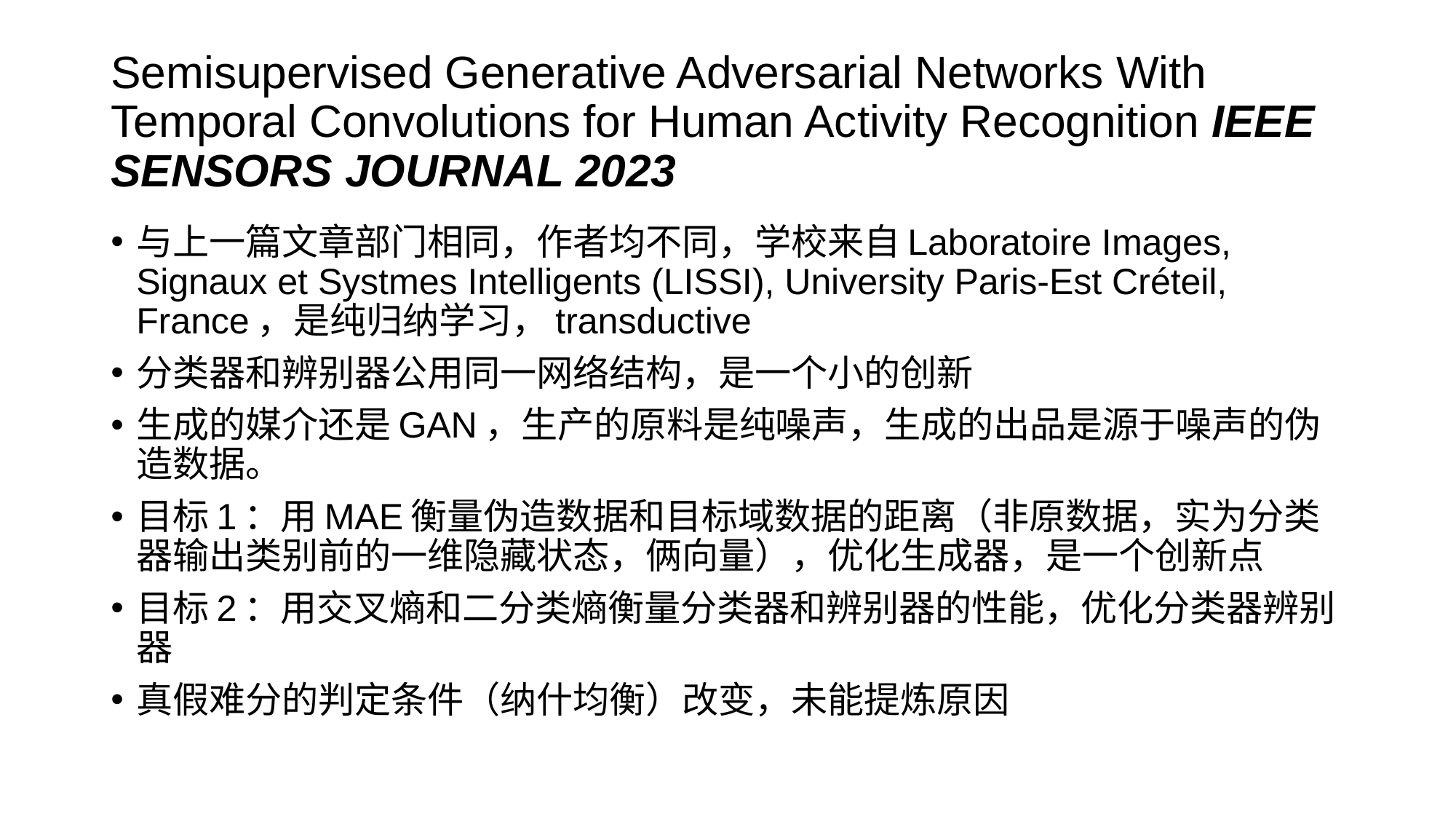

# Semisupervised Generative Adversarial Networks With Temporal Convolutions for Human Activity Recognition IEEE SENSORS JOURNAL 2023
与上一篇文章部门相同，作者均不同，学校来自Laboratoire Images, Signaux et Systmes Intelligents (LISSI), University Paris-Est Créteil, France，是纯归纳学习，transductive
分类器和辨别器公用同一网络结构，是一个小的创新
生成的媒介还是GAN，生产的原料是纯噪声，生成的出品是源于噪声的伪造数据。
目标1：用MAE衡量伪造数据和目标域数据的距离（非原数据，实为分类器输出类别前的一维隐藏状态，俩向量），优化生成器，是一个创新点
目标2：用交叉熵和二分类熵衡量分类器和辨别器的性能，优化分类器辨别器
真假难分的判定条件（纳什均衡）改变，未能提炼原因